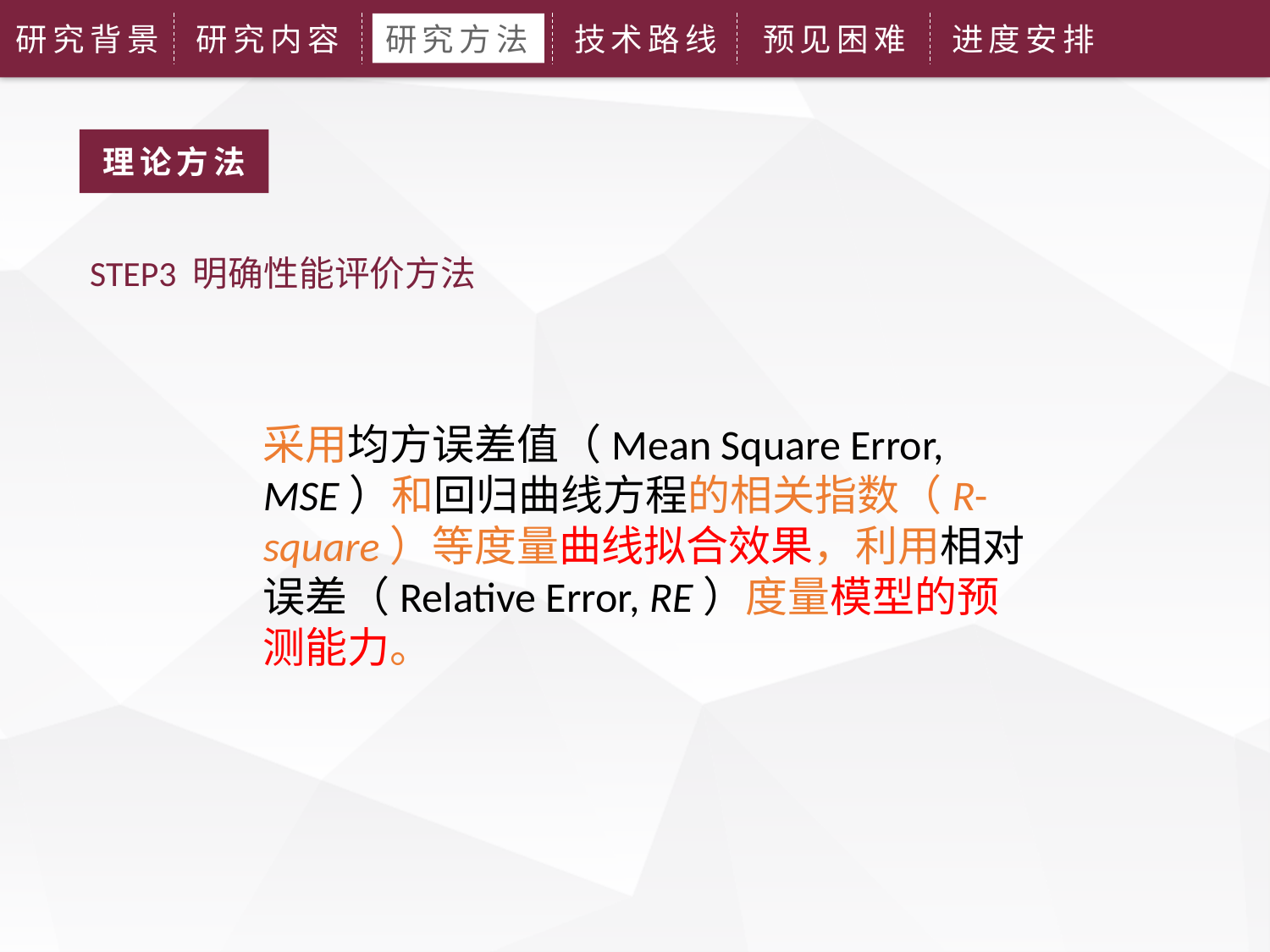

研究背景
研究内容
研究方法
技术路线
预见困难
进度安排

理论方法
STEP3 明确性能评价方法
采用均方误差值（Mean Square Error, MSE）和回归曲线方程的相关指数（R-square）等度量曲线拟合效果，利用相对误差（Relative Error, RE）度量模型的预测能力。